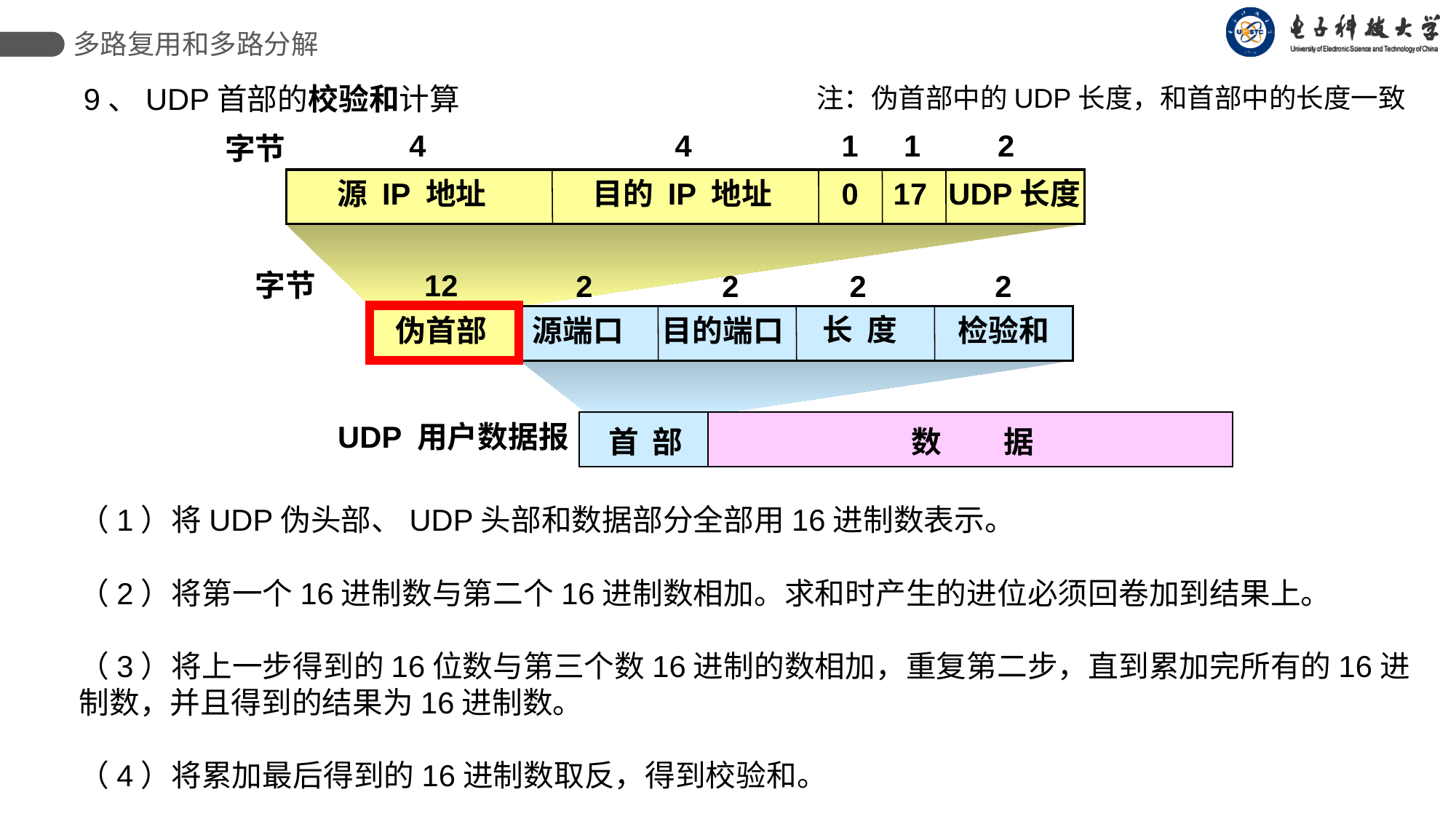

多路复用和多路分解

9、UDP首部的校验和计算
注：伪首部中的UDP长度，和首部中的长度一致
4
4
1
1
2
字节
源 IP 地址
目的 IP 地址
0
17
UDP长度

字节
12
2
2
2
2

长  度
伪首部
源端口
目的端口
检验和

UDP 用户数据报

首  部
数         据
（1）将UDP伪头部、UDP头部和数据部分全部用16进制数表示。

（2）将第一个16进制数与第二个16进制数相加。求和时产生的进位必须回卷加到结果上。

（3）将上一步得到的16位数与第三个数16进制的数相加，重复第二步，直到累加完所有的16进制数，并且得到的结果为16进制数。

（4）将累加最后得到的16进制数取反，得到校验和。